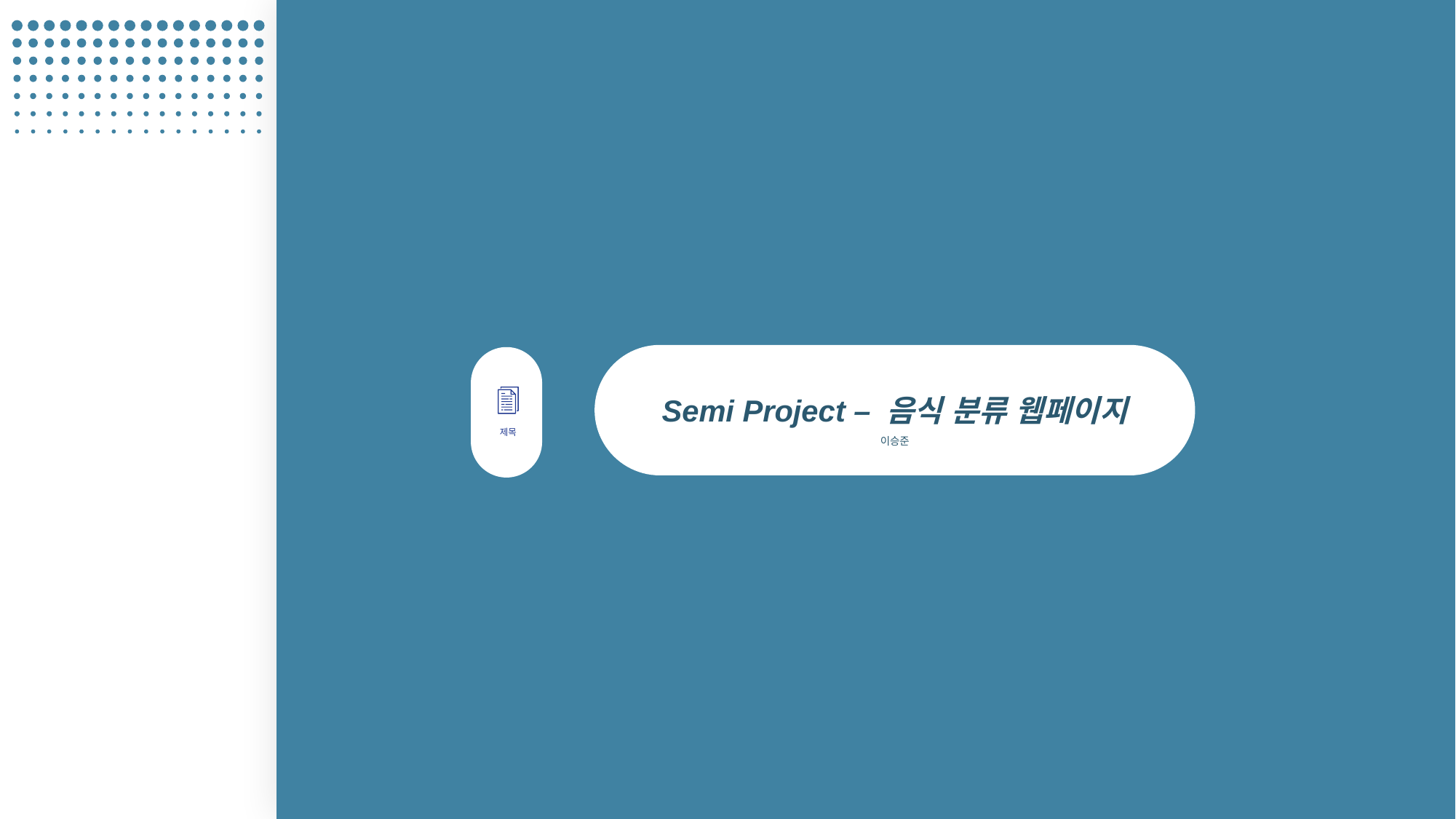

Semi Project – 음식 분류 웹페이지
이승준

제목